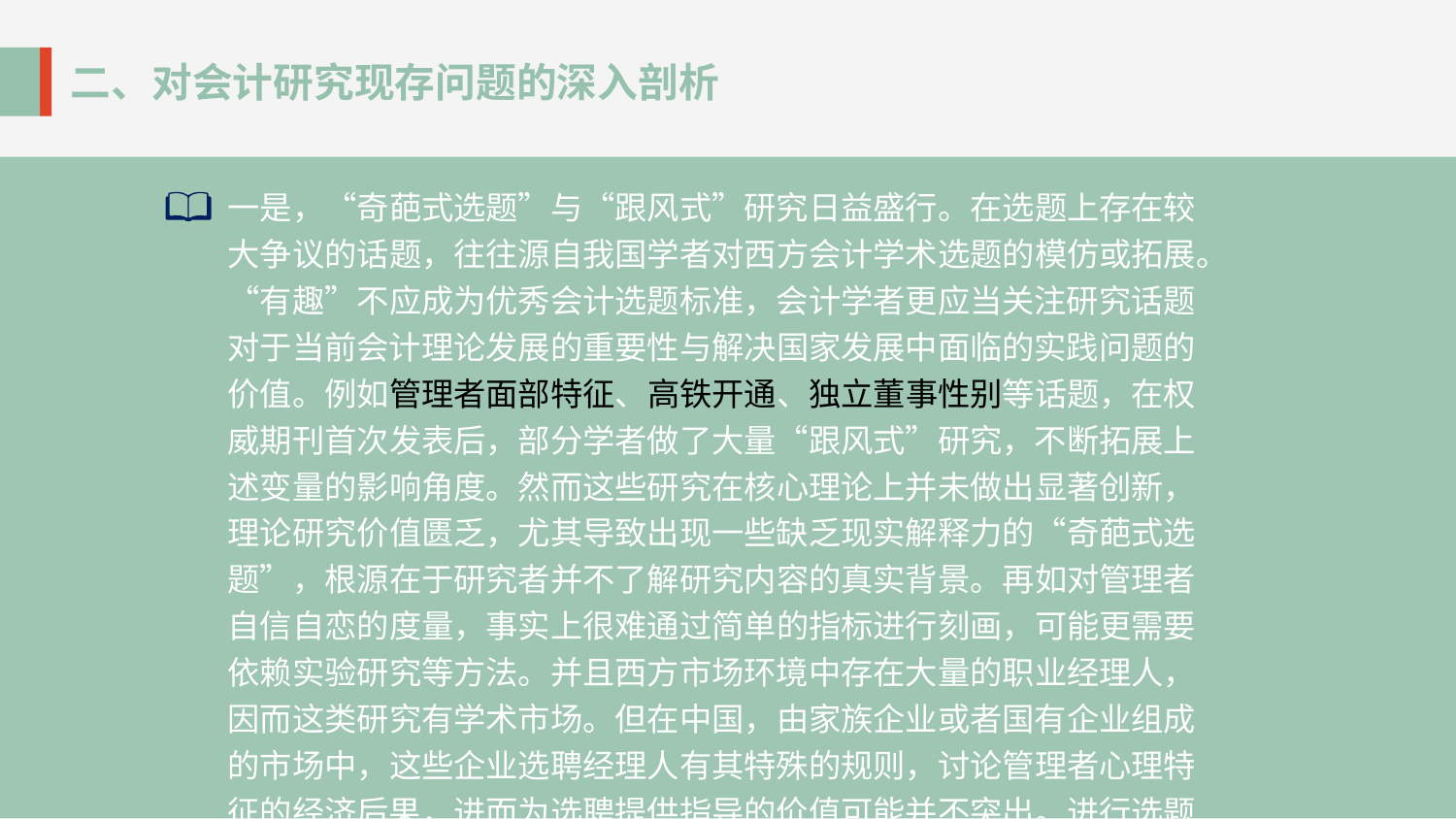

二、对会计研究现存问题的深入剖析

一是，“奇葩式选题”与“跟风式”研究日益盛行。在选题上存在较大争议的话题，往往源自我国学者对西方会计学术选题的模仿或拓展。“有趣”不应成为优秀会计选题标准，会计学者更应当关注研究话题对于当前会计理论发展的重要性与解决国家发展中面临的实践问题的价值。例如管理者面部特征、高铁开通、独立董事性别等话题，在权威期刊首次发表后，部分学者做了大量“跟风式”研究，不断拓展上述变量的影响角度。然而这些研究在核心理论上并未做出显著创新，理论研究价值匮乏，尤其导致出现一些缺乏现实解释力的“奇葩式选题”，根源在于研究者并不了解研究内容的真实背景。再如对管理者自信自恋的度量，事实上很难通过简单的指标进行刻画，可能更需要依赖实验研究等方法。并且西方市场环境中存在大量的职业经理人，因而这类研究有学术市场。但在中国，由家族企业或者国有企业组成的市场中，这些企业选聘经理人有其特殊的规则，讨论管理者心理特征的经济后果，进而为选聘提供指导的价值可能并不突出。进行选题时，应当避免将西方学术体系的重要选题奉为圭臬，要考虑是否是当前我国会计发展的关键问题，尤其是要抵制对西方学术话题的简单套用。
二是，部分研究选题过度拓展，日益脱离会计学科。拓展研究边界，是学科发展的重要路径，但研究边界的拓展应当围绕会计学科的核心内容，应当以优先回答会计领域重要问题为前提。会计学术研究体现出的“交叉性”，应当是在强化自身学科体系基础上的跨学科交叉式研究，应当有利于构建和拓展会计学术理论体系，而不是仅仅为其他学科研究提供数据。学术研究能够为社会科学发展提供特质性贡献，是会计学科赖以存续的必要条件。然而，当前会计学者的研究方向，与金融学、经济学甚至心理学学者的研究方向愈发雷同，研究选题缺少立足本学科的理论创新，占用会计学术资源，但并未对会计领域重要问题给与解答，转而向其他学科靠近，存在投机倾向。由于对上市公司的研究具有数据优势，当前研究范式又倾向于实证研究，凡是企业层面的问题就是会计问题正在成为一种选题趋势。是否所有企业层面的问题都是会计学术问题？会计学科的研究选题与企业管理等方向又有何区别？当会计学者“万金油”的特征越发明显时，将进一步拉大会计学术研究与会计实践的距离，弱化会计学科自身的生命力，加剧会计学的发展危机。
三是，部分研究选题存在“新瓶装旧酒”现象。“宏观化”趋势下的会计学术研究为我国经济发展与改革提供了诸多经验证据，具有重要的实践价值，但也由此产生了新问题。在经济发展转型时期，政策变革加快，宏观层面的新理念、新思路不断涌现。会计学科具有从微观层面细致解释、解决宏观问题的天然优势，会计学者紧跟国家重大宏观问题是向上提升学科价值的重要路径，并成为期刊选稿的一种倾向。但为迎合“宏观化”的研究趋势，实现文章的快速发表，部分研究在未搞懂搞通宏观经济问题的前提下，直接套用宏观层面的新概念。在实际研究过程中，也并未深挖新理论或新方法，采用未经充分论证的某一会计变量进行度量，使得对问题的讨论片面甚至偏离宏观问题本身。将“旧问题”冠之以“新帽子”的研究缺乏实质性创新，对理论与实践发展的贡献不足，甚至可能引发舆论对国家宏观决策与理论体系的错误认识。